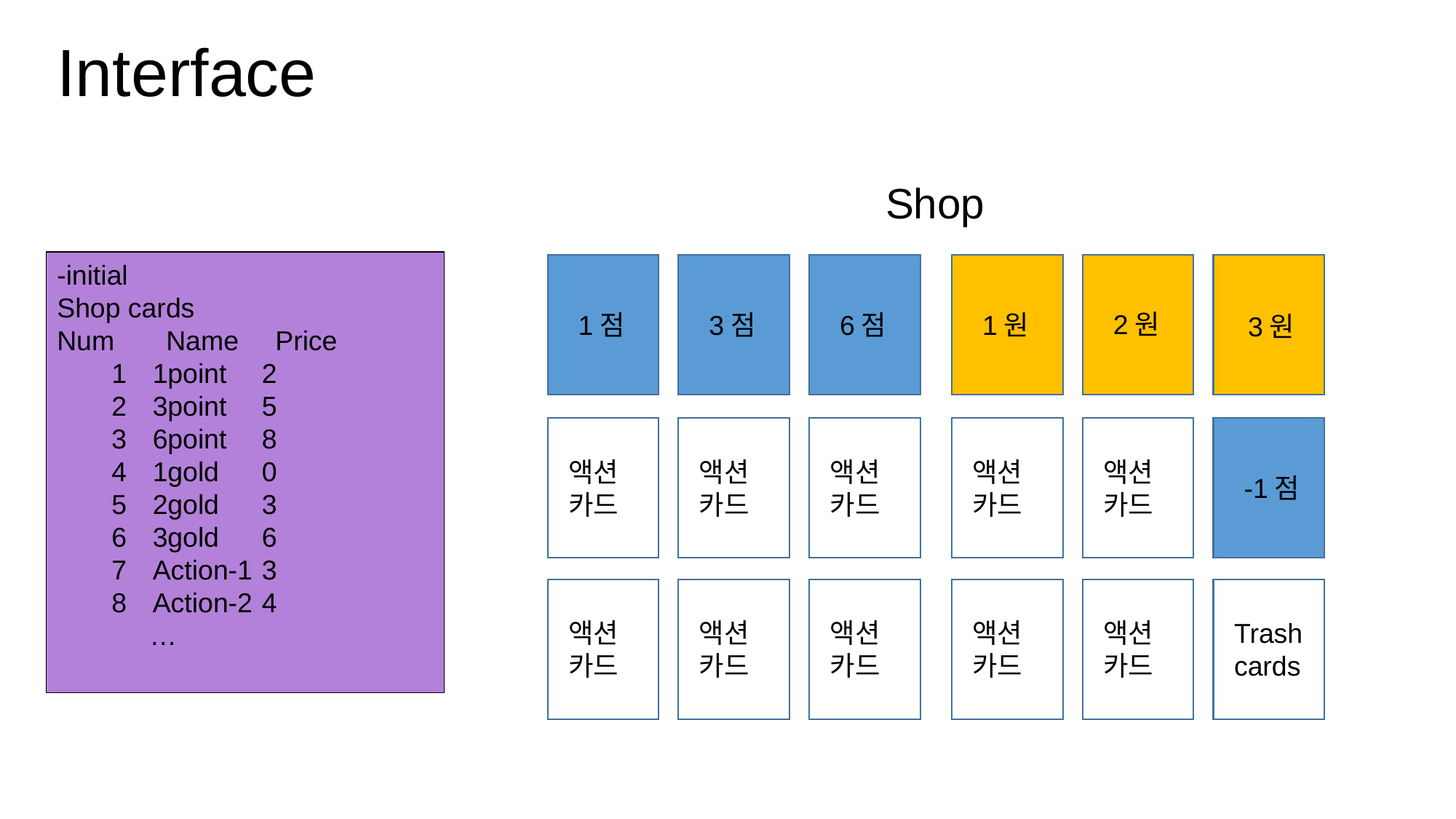

Interface
Shop
-initial
Shop cards
Num	Name	Price
1point	2
3point	5
6point	8
1gold	0
2gold	3
3gold	6
Action-1	3
Action-2	4
     …

2원
1점
3점
6점
1원
3원

액션카드
액션카드
액션카드
액션카드
액션카드
-1점

액션카드
액션카드
액션카드
액션카드
액션카드
Trash
cards